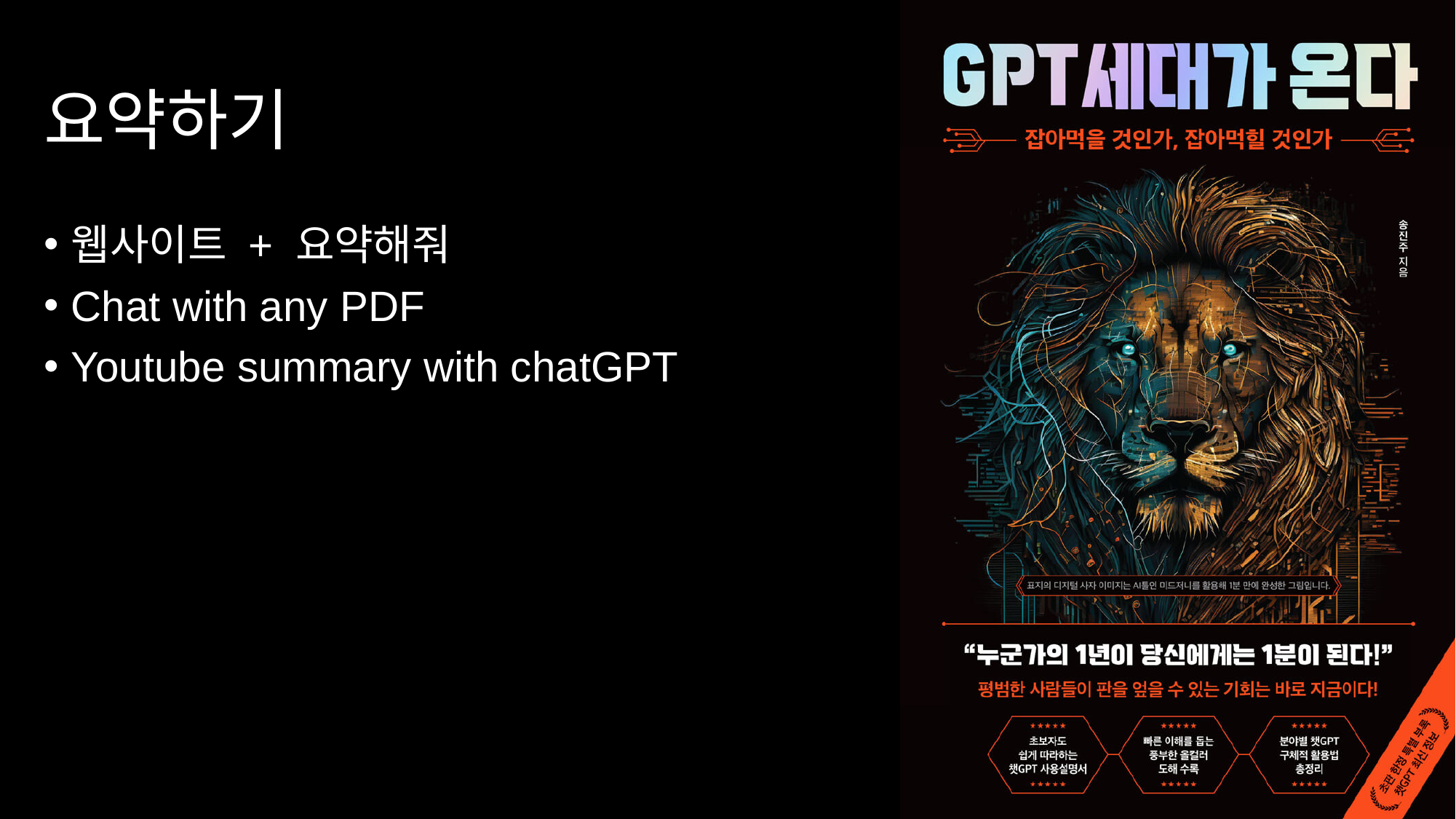

# 요약하기
웹사이트 + 요약해줘
Chat with any PDF
Youtube summary with chatGPT